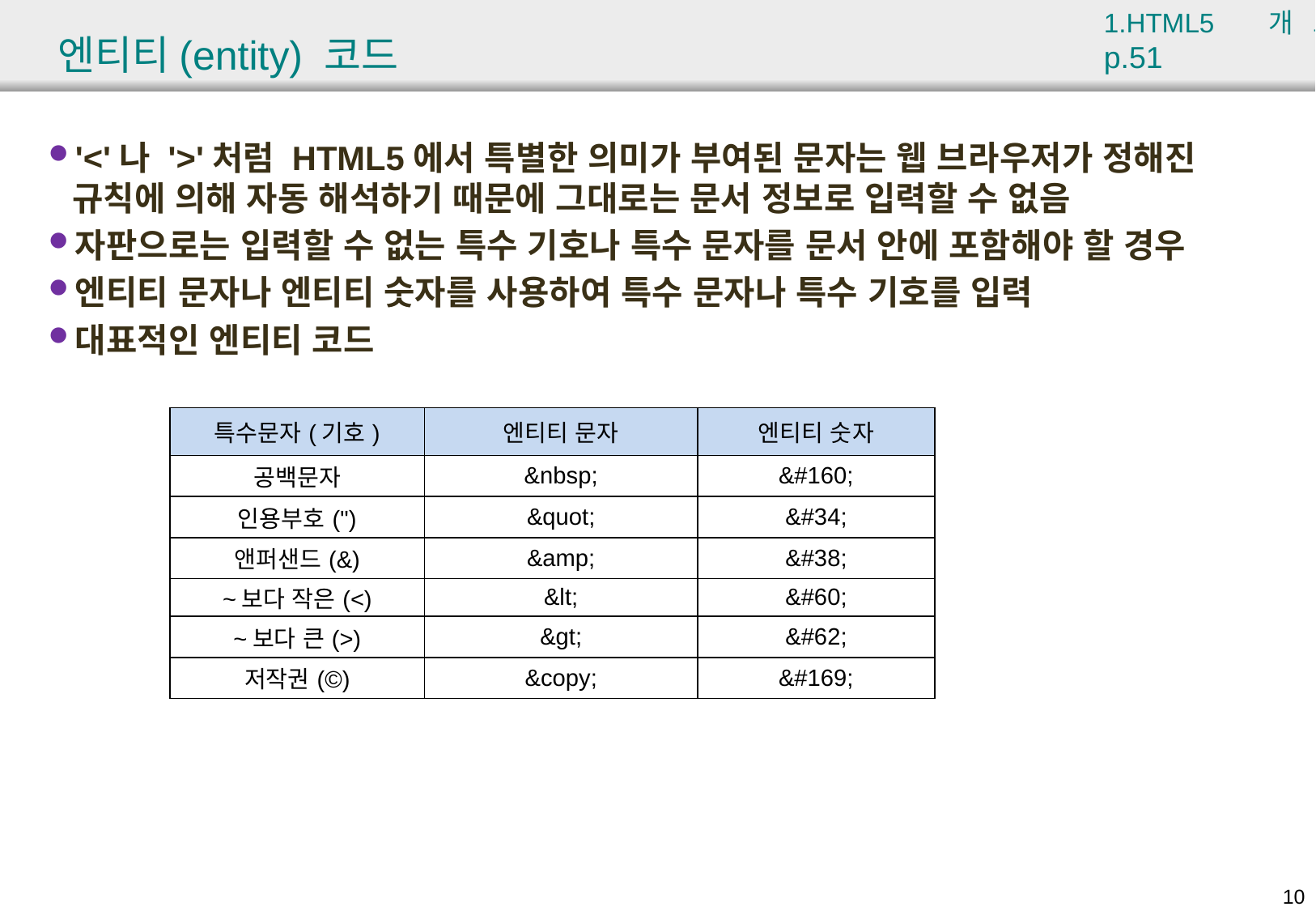

1.HTML5 개요 p.51
# 엔티티(entity) 코드
'<'나 '>'처럼 HTML5에서 특별한 의미가 부여된 문자는 웹 브라우저가 정해진 규칙에 의해 자동 해석하기 때문에 그대로는 문서 정보로 입력할 수 없음
자판으로는 입력할 수 없는 특수 기호나 특수 문자를 문서 안에 포함해야 할 경우
엔티티 문자나 엔티티 숫자를 사용하여 특수 문자나 특수 기호를 입력
대표적인 엔티티 코드

| 특수문자(기호) | 엔티티 문자 | 엔티티 숫자 |
| --- | --- | --- |
| 공백문자 | &nbsp; | &#160; |
| 인용부호(") | &quot; | &#34; |
| 앤퍼샌드(&) | &amp; | &#38; |
| ~보다 작은(<) | &lt; | &#60; |
| ~보다 큰(>) | &gt; | &#62; |
| 저작권(©) | &copy; | &#169; |